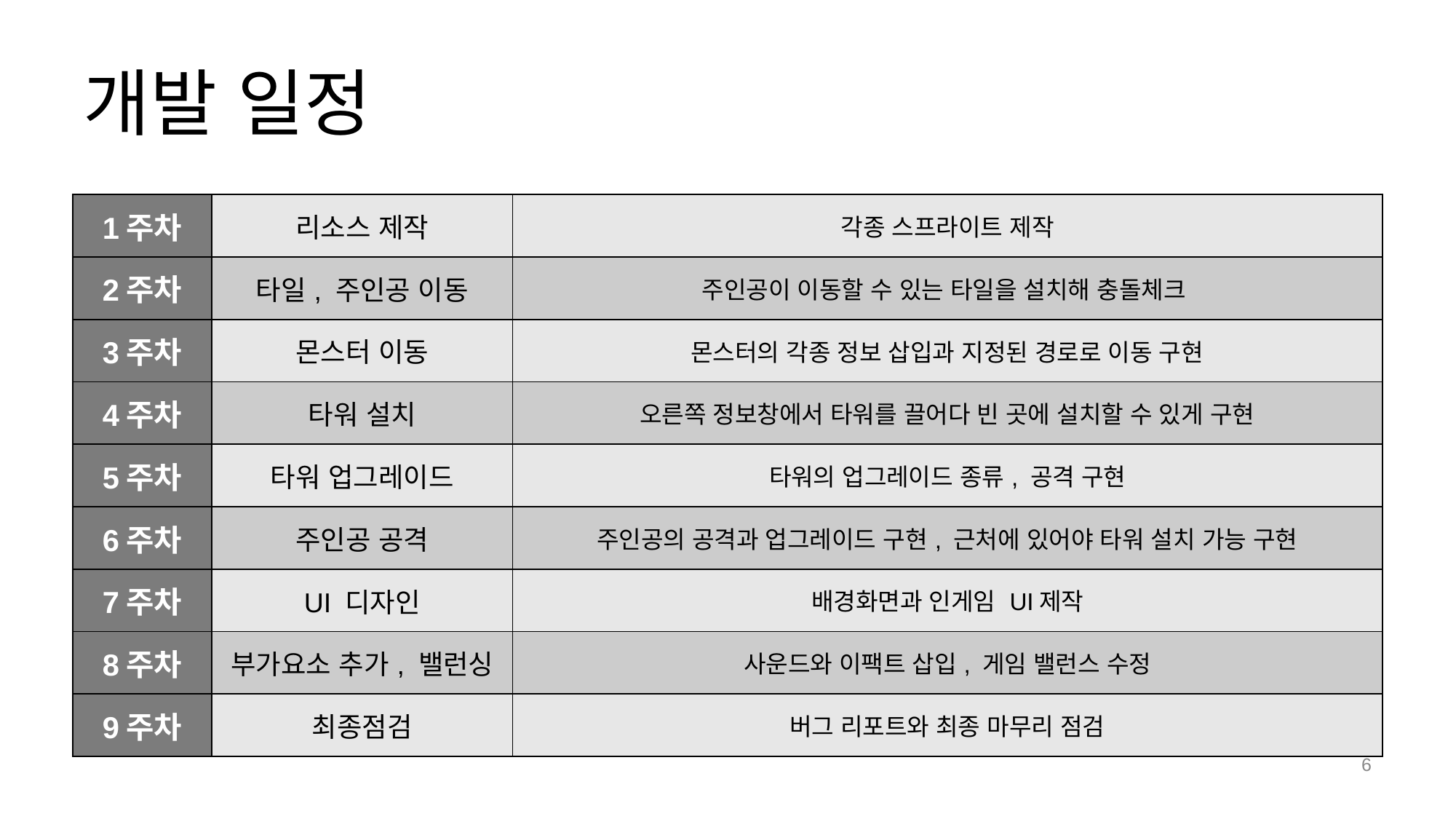

# 개발 일정
| 1주차 | 리소스 제작 | 각종 스프라이트 제작 |
| --- | --- | --- |
| 2주차 | 타일, 주인공 이동 | 주인공이 이동할 수 있는 타일을 설치해 충돌체크 |
| 3주차 | 몬스터 이동 | 몬스터의 각종 정보 삽입과 지정된 경로로 이동 구현 |
| 4주차 | 타워 설치 | 오른쪽 정보창에서 타워를 끌어다 빈 곳에 설치할 수 있게 구현 |
| 5주차 | 타워 업그레이드 | 타워의 업그레이드 종류, 공격 구현 |
| 6주차 | 주인공 공격 | 주인공의 공격과 업그레이드 구현, 근처에 있어야 타워 설치 가능 구현 |
| 7주차 | UI 디자인 | 배경화면과 인게임 UI제작 |
| 8주차 | 부가요소 추가, 밸런싱 | 사운드와 이팩트 삽입, 게임 밸런스 수정 |
| 9주차 | 최종점검 | 버그 리포트와 최종 마무리 점검 |
6